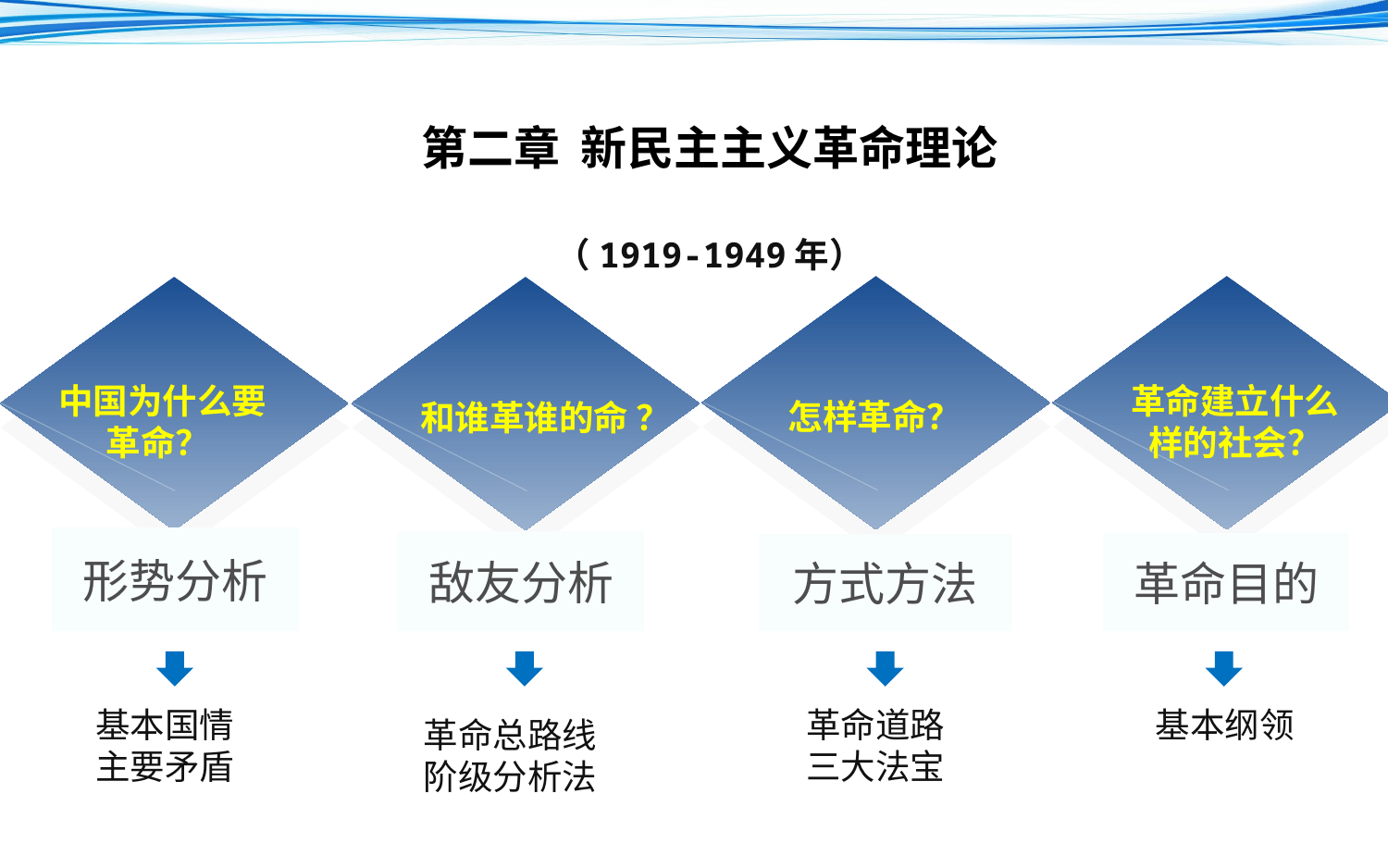

第二章  新民主主义革命理论
（1919-1949年）

中国为什么要革命？
革命建立什么样的社会？
怎样革命？
和谁革谁的命 ？
形势分析
敌友分析
革命目的
方式方法

基本纲领
基本国情主要矛盾
革命道路
三大法宝
革命总路线
阶级分析法